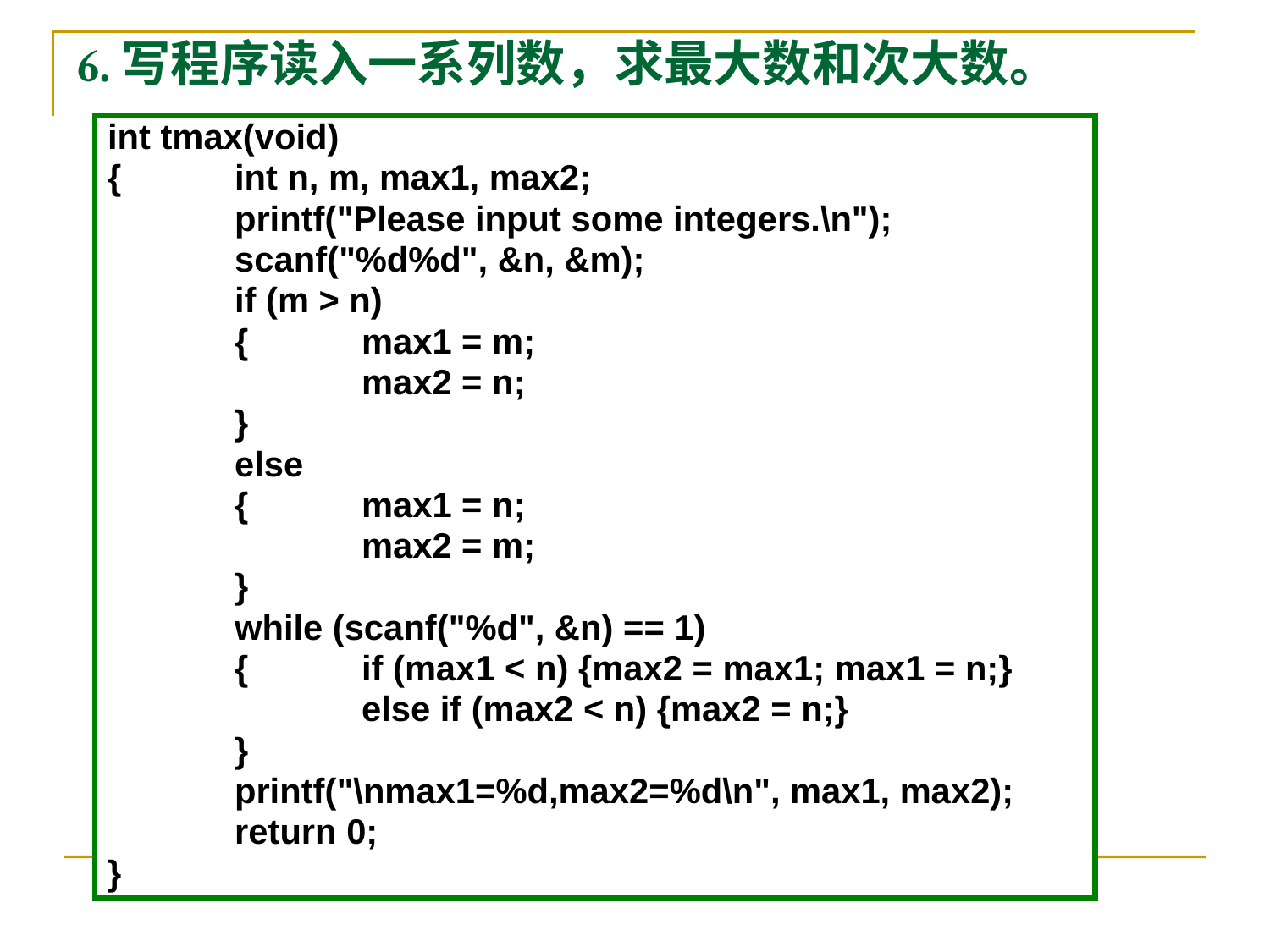

# 6.写程序读入一系列数，求最大数和次大数。
int tmax(void)
{	int n, m, max1, max2;
	printf("Please input some integers.\n");
	scanf("%d%d", &n, &m);
	if (m > n)
	{	max1 = m;
		max2 = n;
	}
	else
	{	max1 = n;
		max2 = m;
	}
	while (scanf("%d", &n) == 1)
	{	if (max1 < n) {max2 = max1; max1 = n;}
		else if (max2 < n) {max2 = n;}
	}
	printf("\nmax1=%d,max2=%d\n", max1, max2);
	return 0;
}